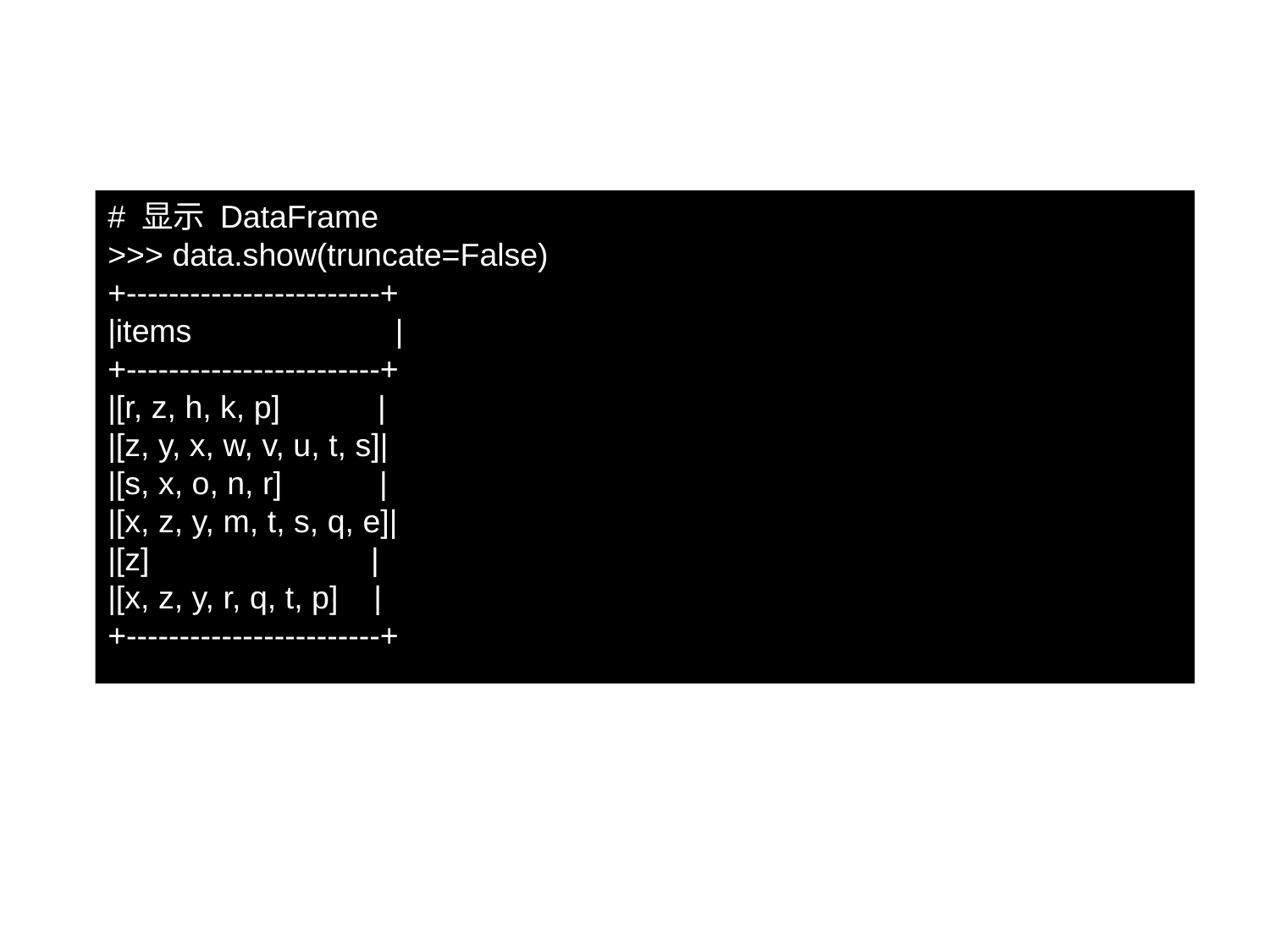

9.9.1 FP-Growth 算法
# 显示 DataFrame
>>> data.show(truncate=False)
+------------------------+
|items                       |
+------------------------+
|[r, z, h, k, p]           |
|[z, y, x, w, v, u, t, s]|
|[s, x, o, n, r]           |
|[x, z, y, m, t, s, q, e]|
|[z]                         |
|[x, z, y, r, q, t, p]    |
+------------------------+